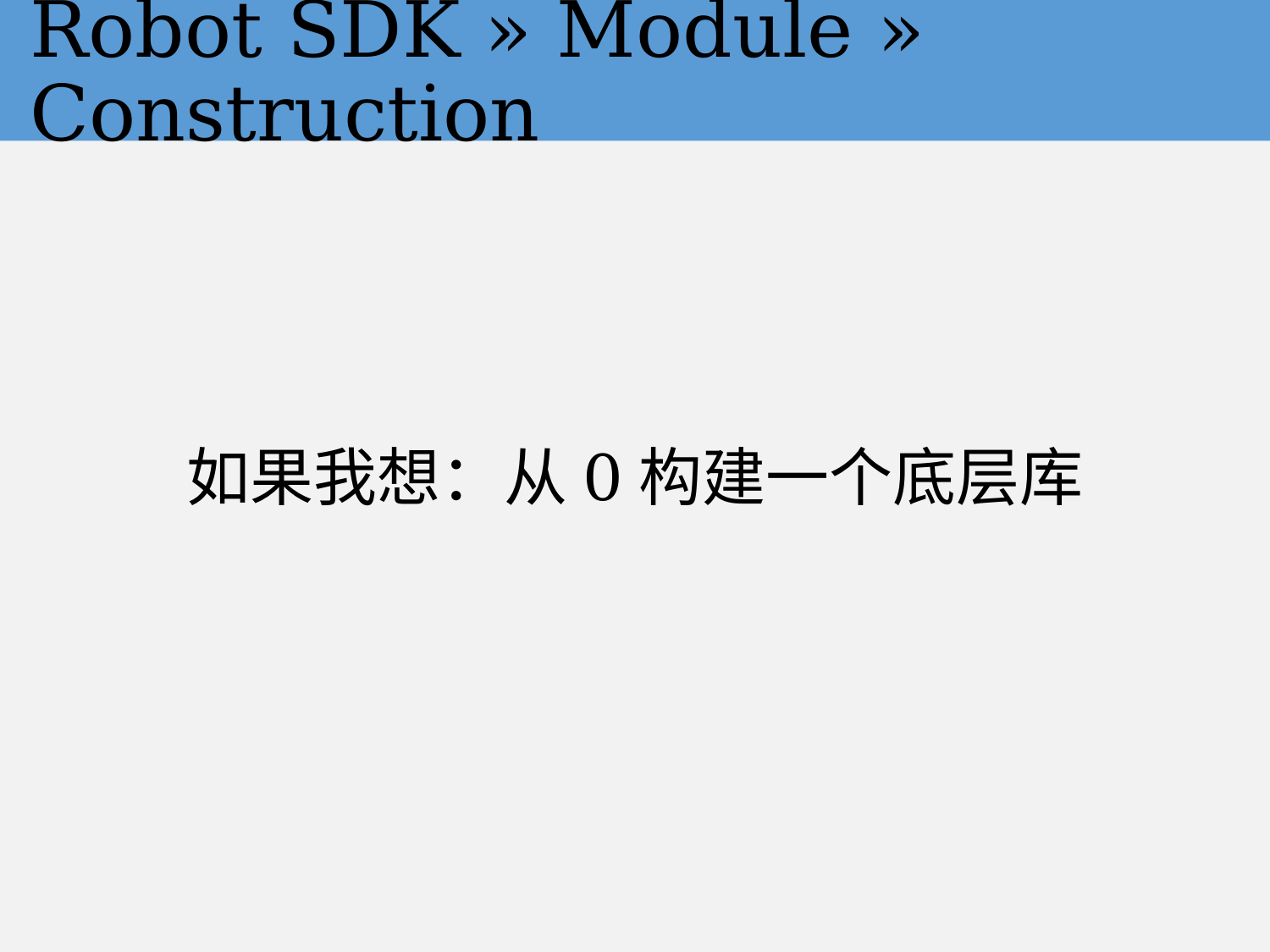

# Robot SDK » Module » Construction
如果我想：从0构建一个底层库